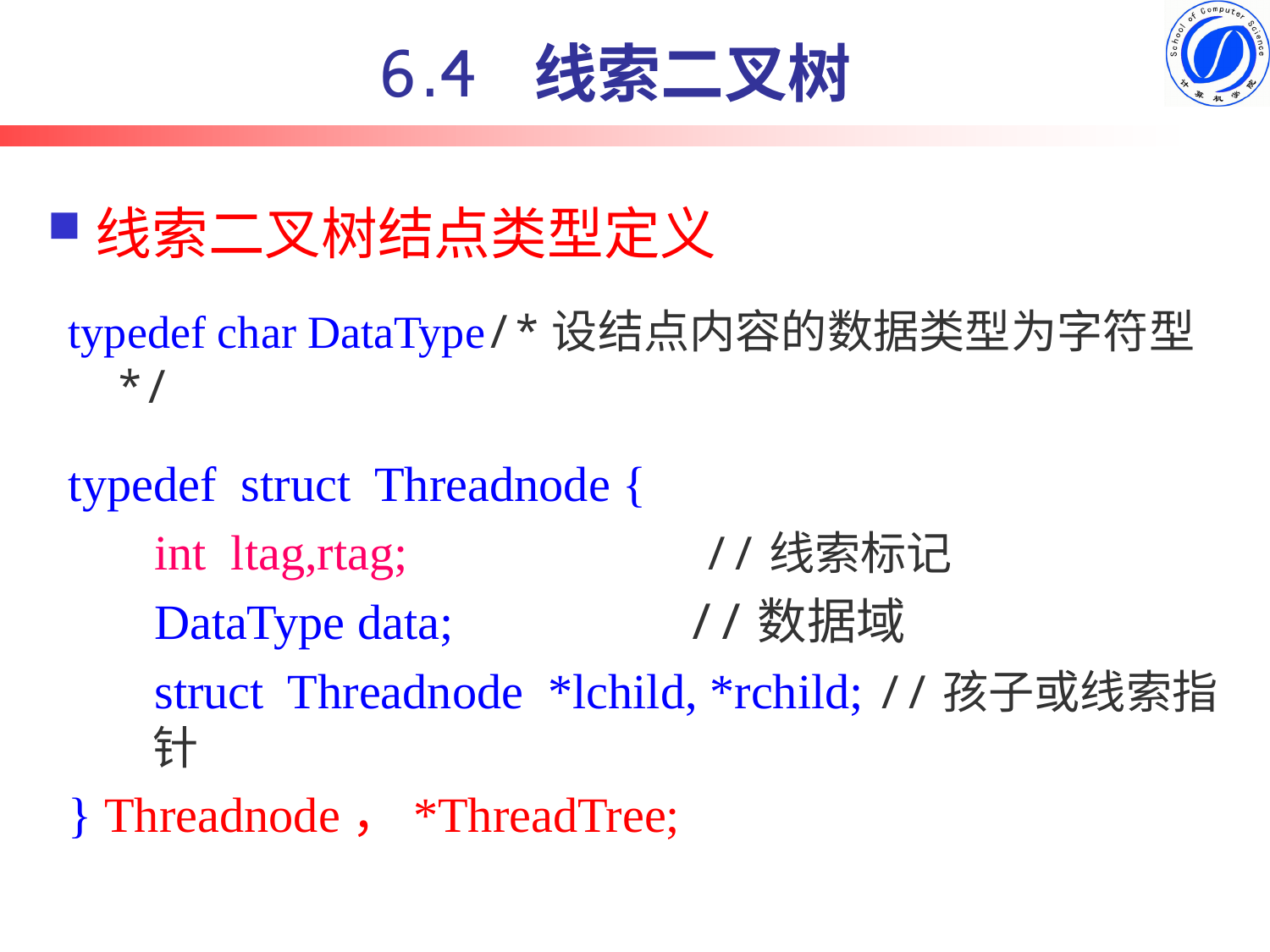

6.4  线索二叉树
线索二叉树结点类型定义
typedef char DataType/*设结点内容的数据类型为字符型*/

typedef  struct  Threadnode {
       int  ltag,rtag;                        //线索标记
       DataType data;                   //数据域
       struct  Threadnode  *lchild, *rchild; //孩子或线索指针
} Threadnode，*ThreadTree;